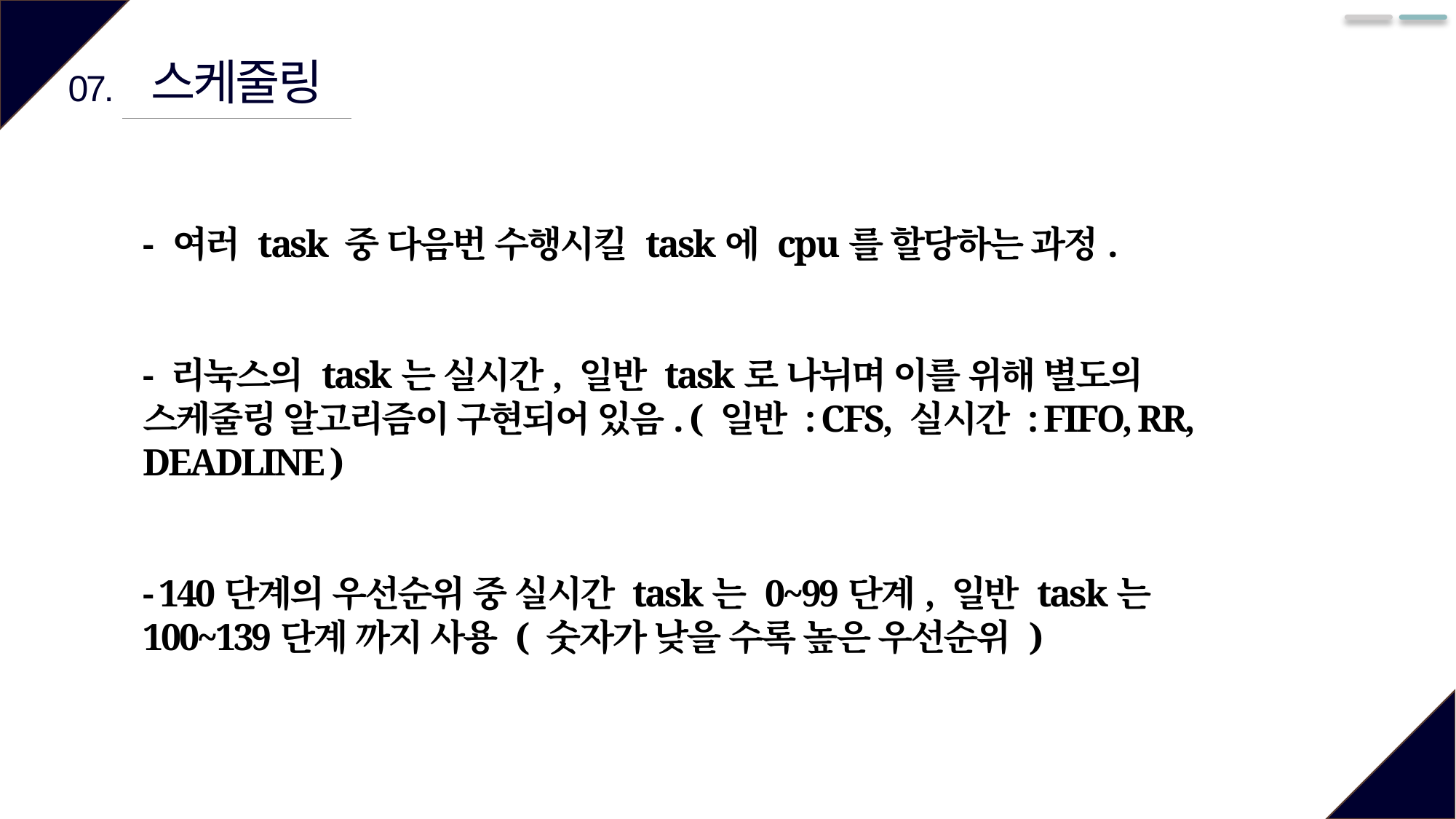

스케줄링
07.
- 여러 task 중 다음번 수행시킬 task에 cpu를 할당하는 과정.

- 리눅스의 task는 실시간, 일반 task로 나뉘며 이를 위해 별도의 스케줄링 알고리즘이 구현되어 있음. ( 일반 : CFS, 실시간 : FIFO, RR, DEADLINE )

- 140단계의 우선순위 중 실시간 task는 0~99단계, 일반 task는 100~139단계 까지 사용 ( 숫자가 낮을 수록 높은 우선순위 )